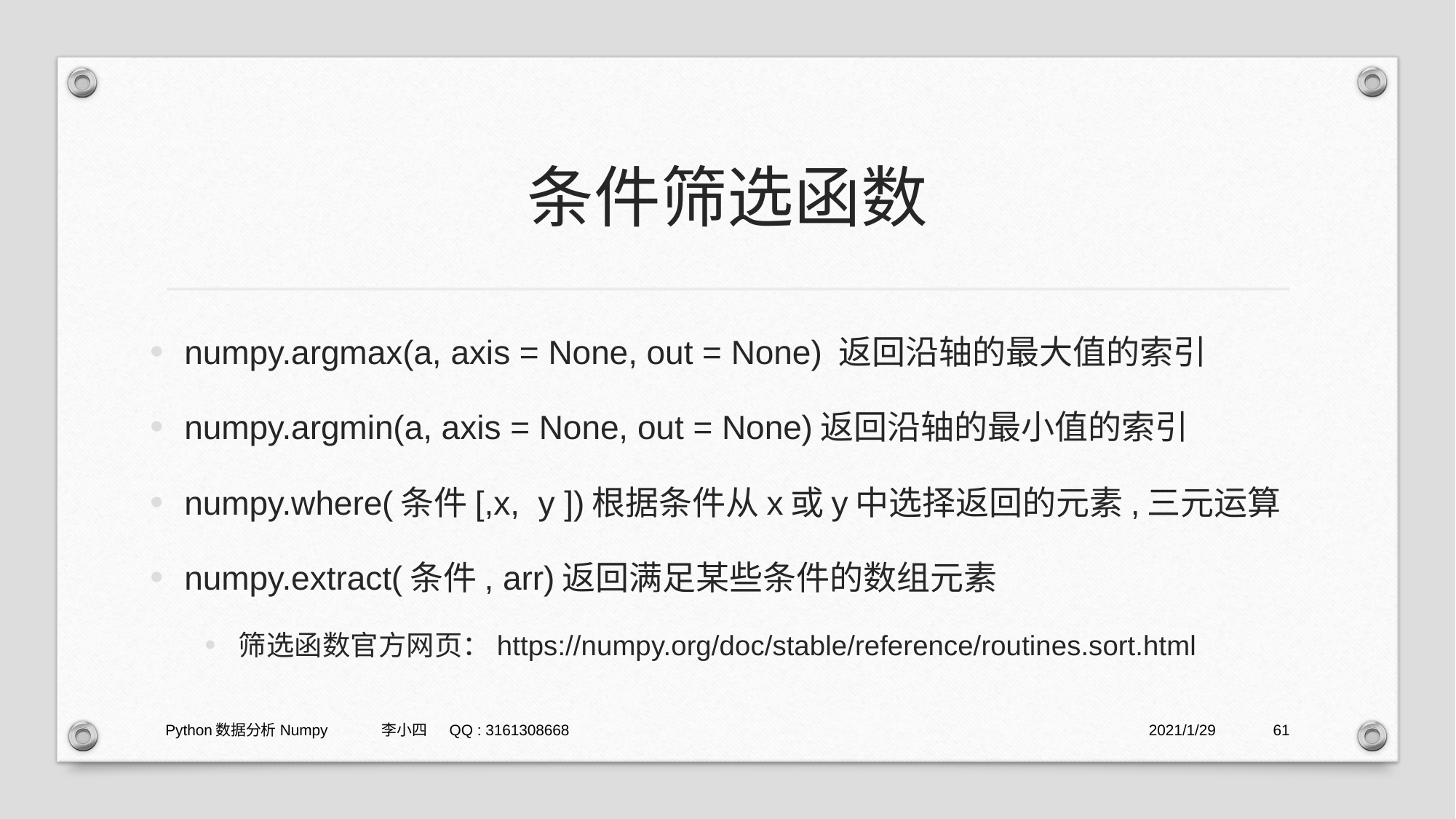

# 条件筛选函数
numpy.argmax(a, axis = None, out = None) 返回沿轴的最大值的索引
numpy.argmin(a, axis = None, out = None)返回沿轴的最小值的索引
numpy.where(条件[,x,  y ])根据条件从x或y中选择返回的元素,三元运算
numpy.extract(条件, arr)返回满足某些条件的数组元素
筛选函数官方网页：https://numpy.org/doc/stable/reference/routines.sort.html
Python数据分析Numpy            李小四    QQ : 3161308668
2021/1/29
61